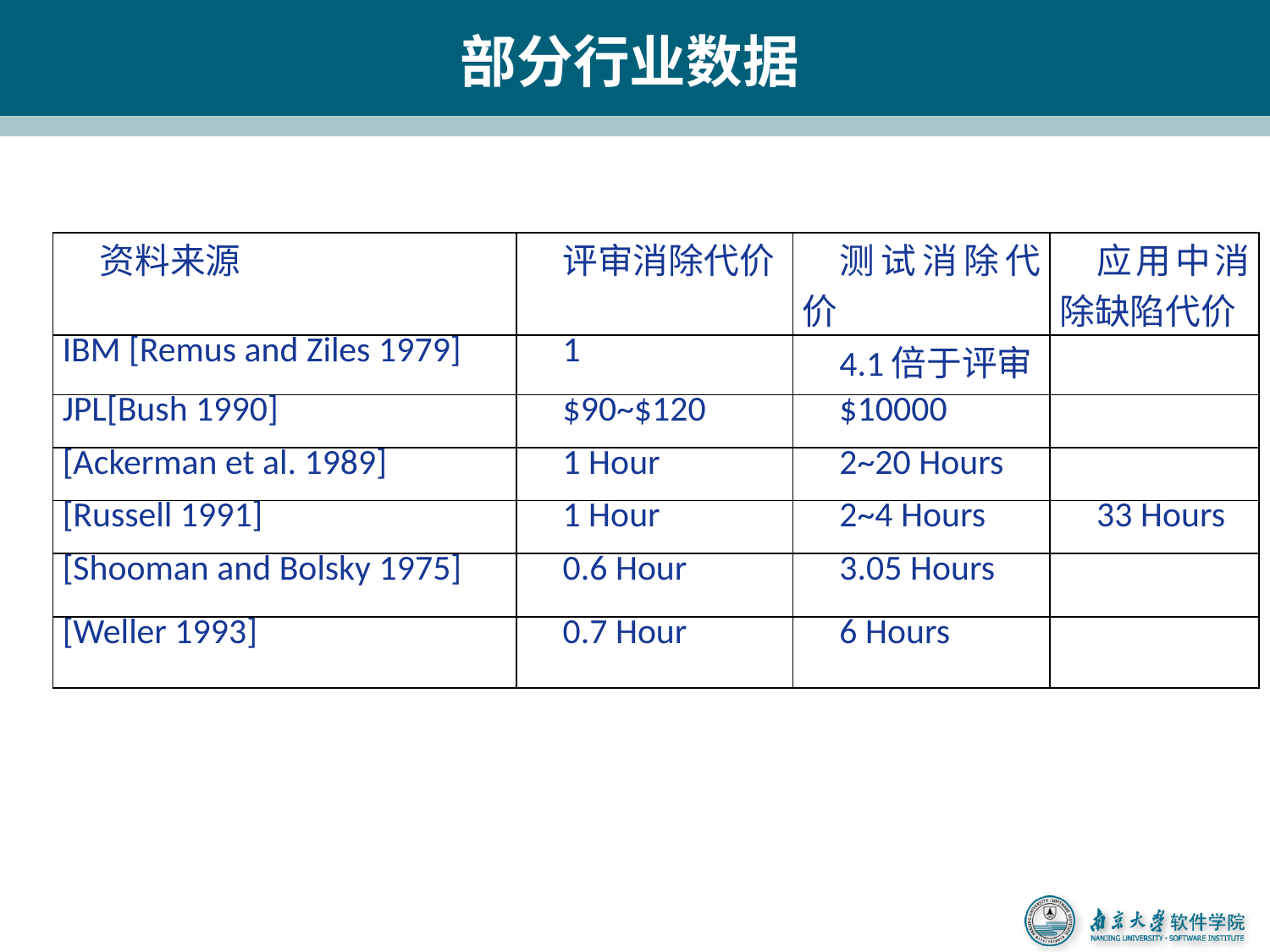

# 部分行业数据
| 资料来源 | 评审消除代价 | 测试消除代价 | 应用中消除缺陷代价 |
| --- | --- | --- | --- |
| IBM [Remus and Ziles 1979] | 1 | 4.1倍于评审 |  |
| JPL[Bush 1990] | $90~$120 | $10000 |  |
| [Ackerman et al. 1989] | 1 Hour | 2~20 Hours |  |
| [Russell 1991] | 1 Hour | 2~4 Hours | 33 Hours |
| [Shooman and Bolsky 1975] | 0.6 Hour | 3.05 Hours |  |
| [Weller 1993] | 0.7 Hour | 6 Hours |  |